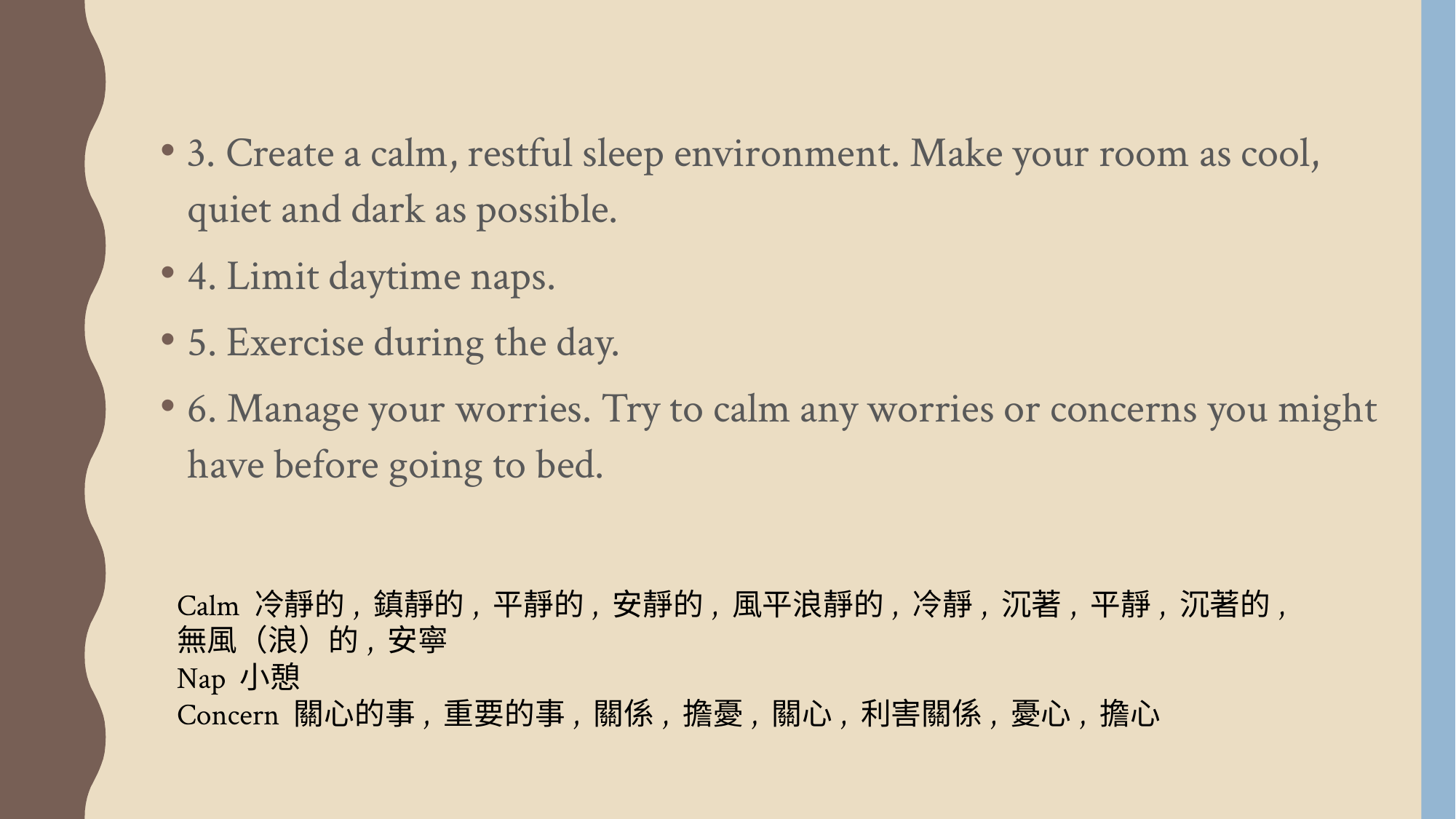

3. Create a calm, restful sleep environment. Make your room as cool, quiet and dark as possible.
4. Limit daytime naps.
5. Exercise during the day.
6. Manage your worries. Try to calm any worries or concerns you might have before going to bed.

Calm 冷靜的, 鎮靜的, 平靜的, 安靜的, 風平浪靜的, 冷靜, 沉著, 平靜, 沉著的, 無風（浪）的, 安寧
Nap 小憩
Concern 關心的事, 重要的事, 關係, 擔憂, 關心, 利害關係, 憂心, 擔心